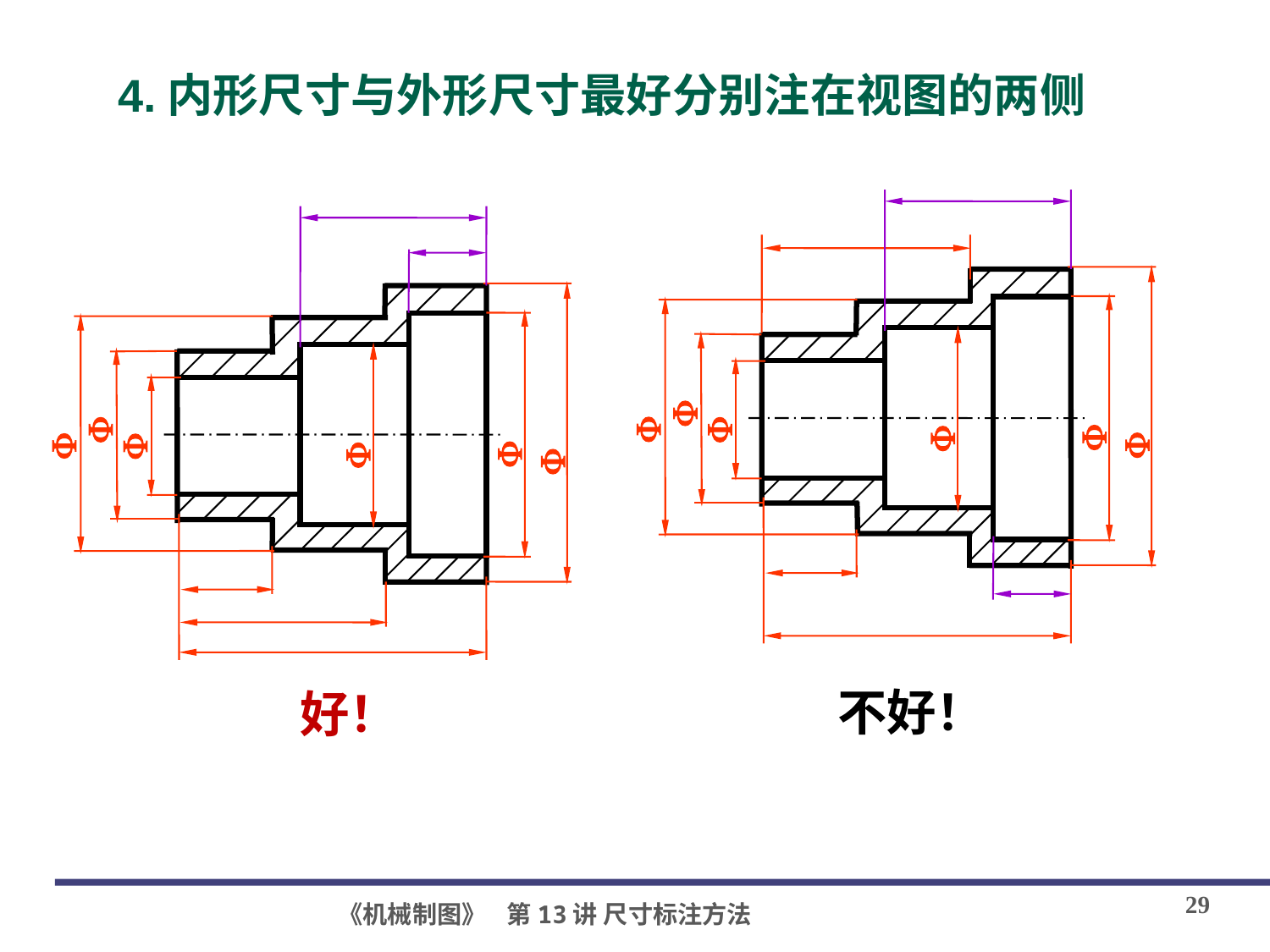

4.内形尺寸与外形尺寸最好分别注在视图的两侧

Φ
Φ
Φ
Φ
Φ
Φ
Φ
Φ
Φ
Φ
Φ
Φ

不好！
好！
29